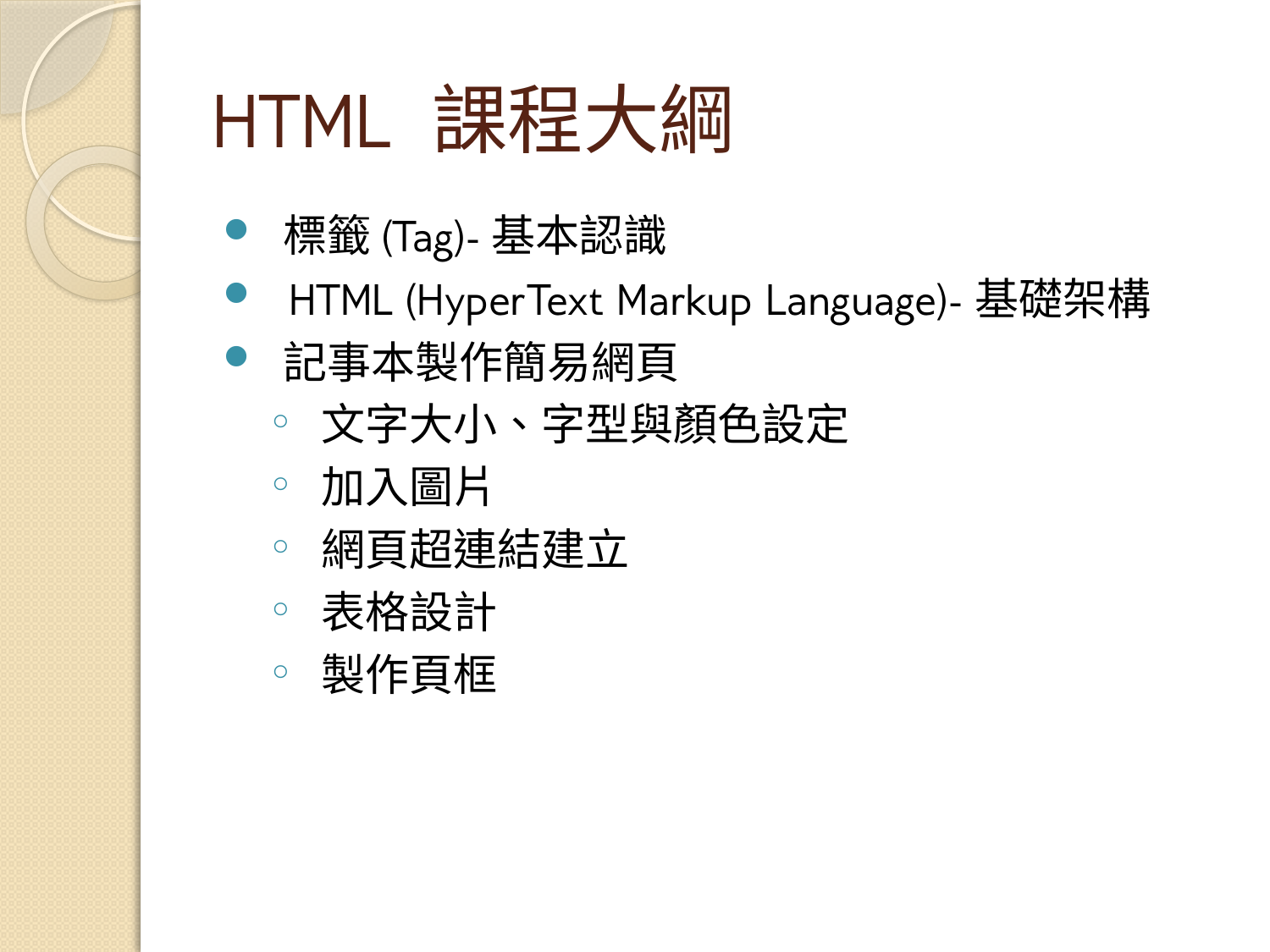

# HTML 課程大綱
 標籤(Tag)-基本認識
  HTML (HyperText Markup Language)-基礎架構
 記事本製作簡易網頁
 文字大小、字型與顏色設定
 加入圖片
 網頁超連結建立
 表格設計
 製作頁框